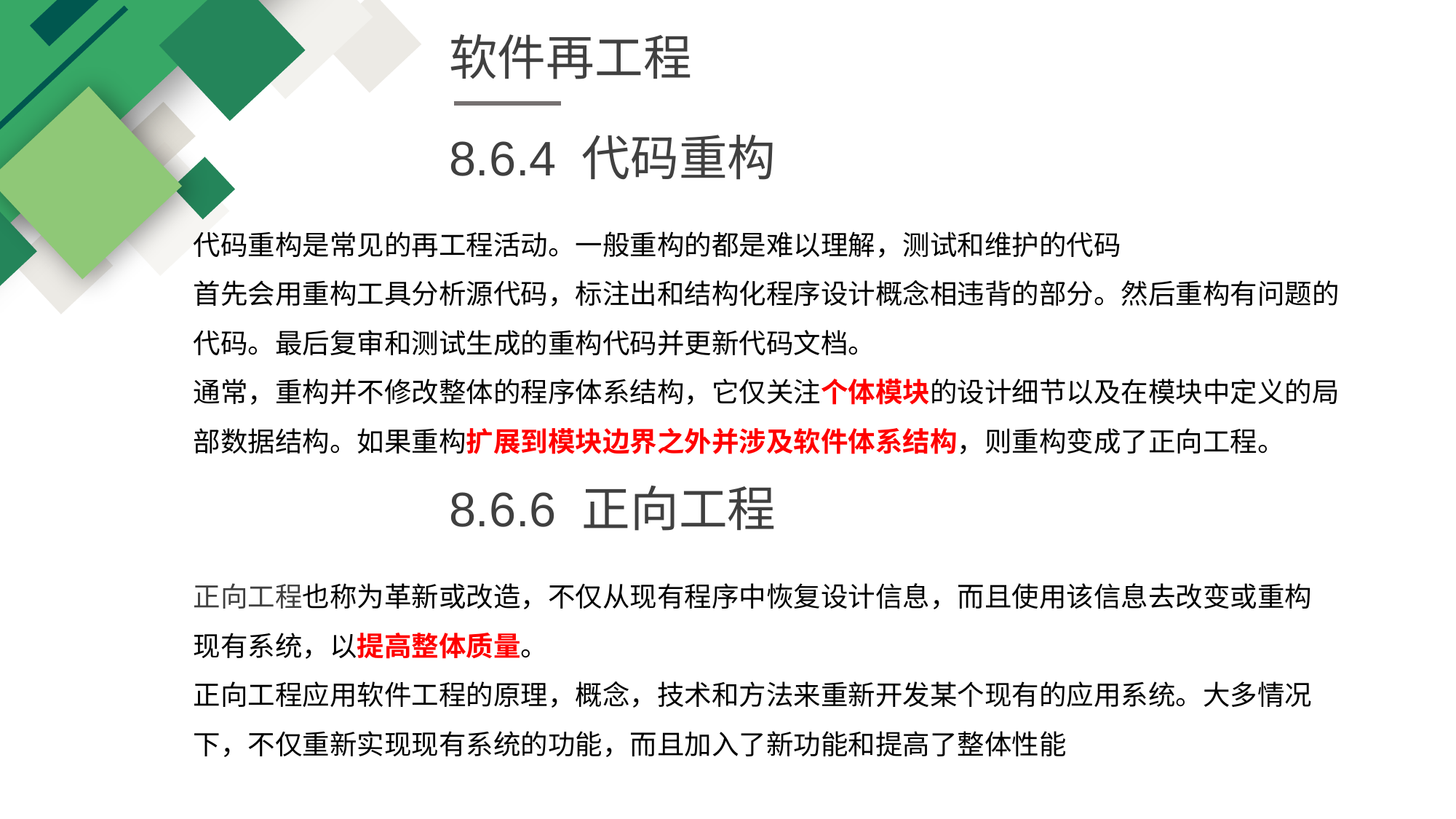

软件再工程
8.6.4 代码重构
代码重构是常见的再工程活动。一般重构的都是难以理解，测试和维护的代码
首先会用重构工具分析源代码，标注出和结构化程序设计概念相违背的部分。然后重构有问题的代码。最后复审和测试生成的重构代码并更新代码文档。
通常，重构并不修改整体的程序体系结构，它仅关注个体模块的设计细节以及在模块中定义的局部数据结构。如果重构扩展到模块边界之外并涉及软件体系结构，则重构变成了正向工程。
8.6.6 正向工程
正向工程也称为革新或改造，不仅从现有程序中恢复设计信息，而且使用该信息去改变或重构现有系统，以提高整体质量。
正向工程应用软件工程的原理，概念，技术和方法来重新开发某个现有的应用系统。大多情况下，不仅重新实现现有系统的功能，而且加入了新功能和提高了整体性能